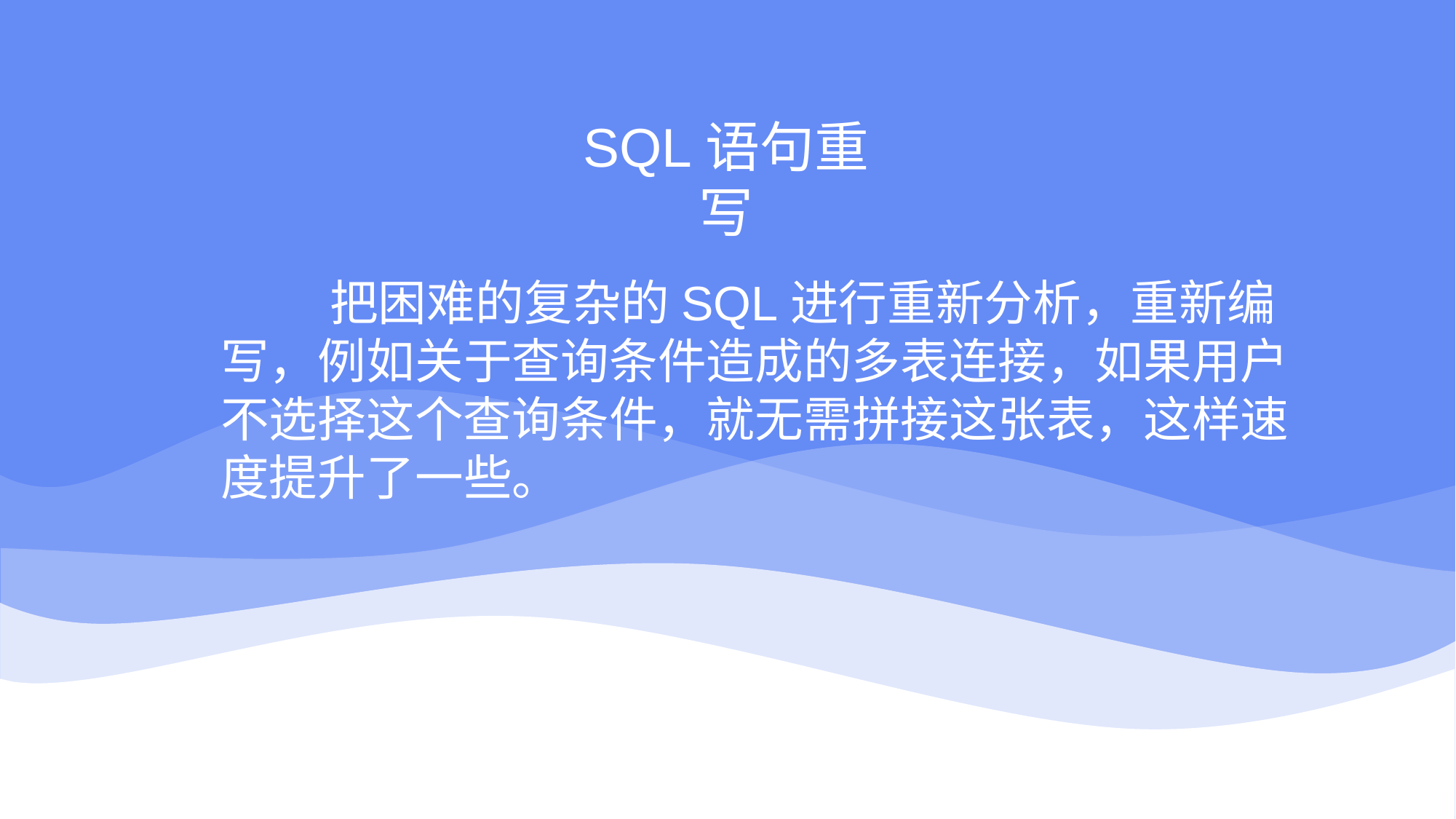

SQL语句重写
	把困难的复杂的SQL进行重新分析，重新编写，例如关于查询条件造成的多表连接，如果用户不选择这个查询条件，就无需拼接这张表，这样速度提升了一些。